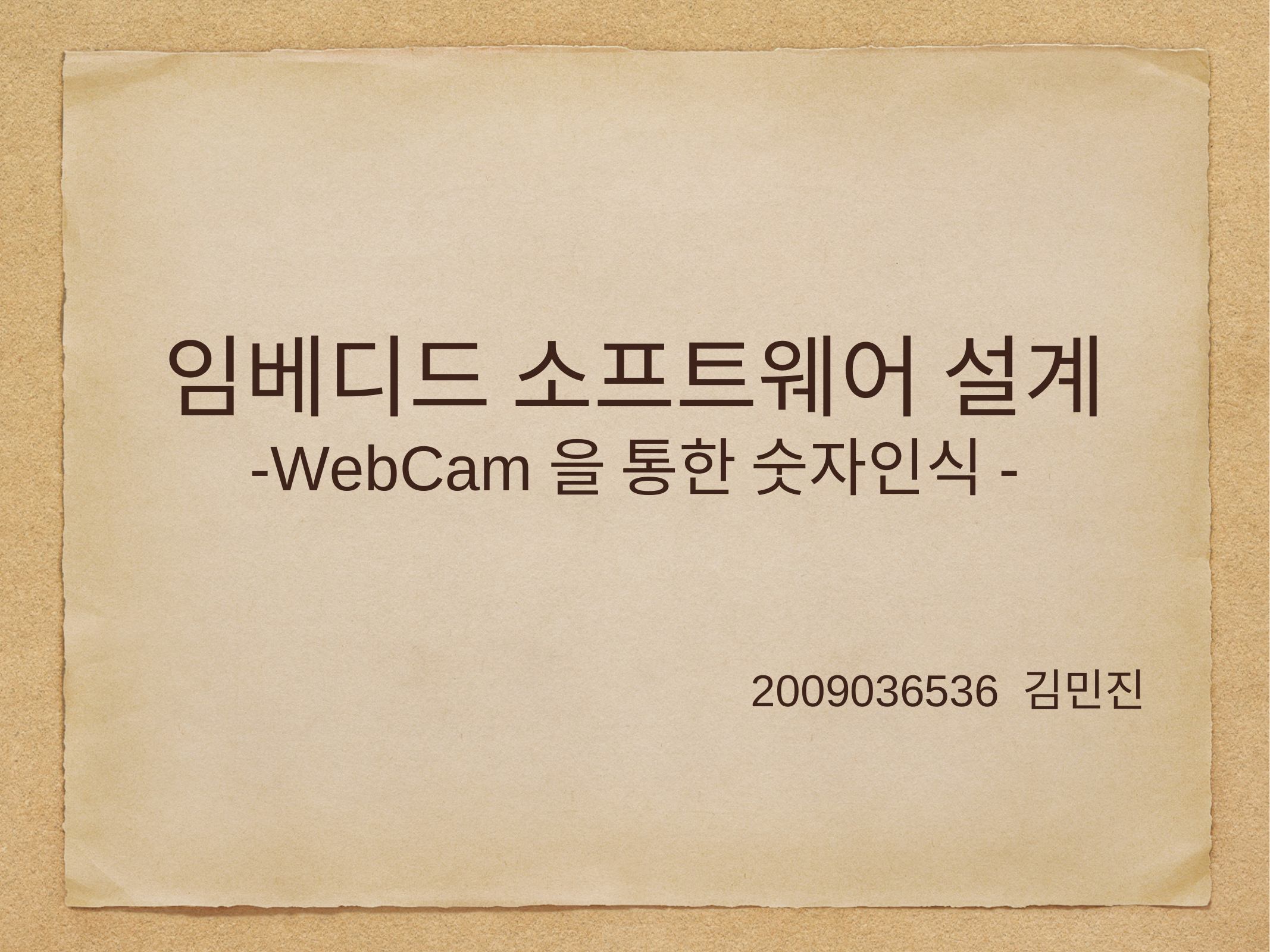

# 임베디드 소프트웨어 설계
-WebCam을 통한 숫자인식-
2009036536 김민진